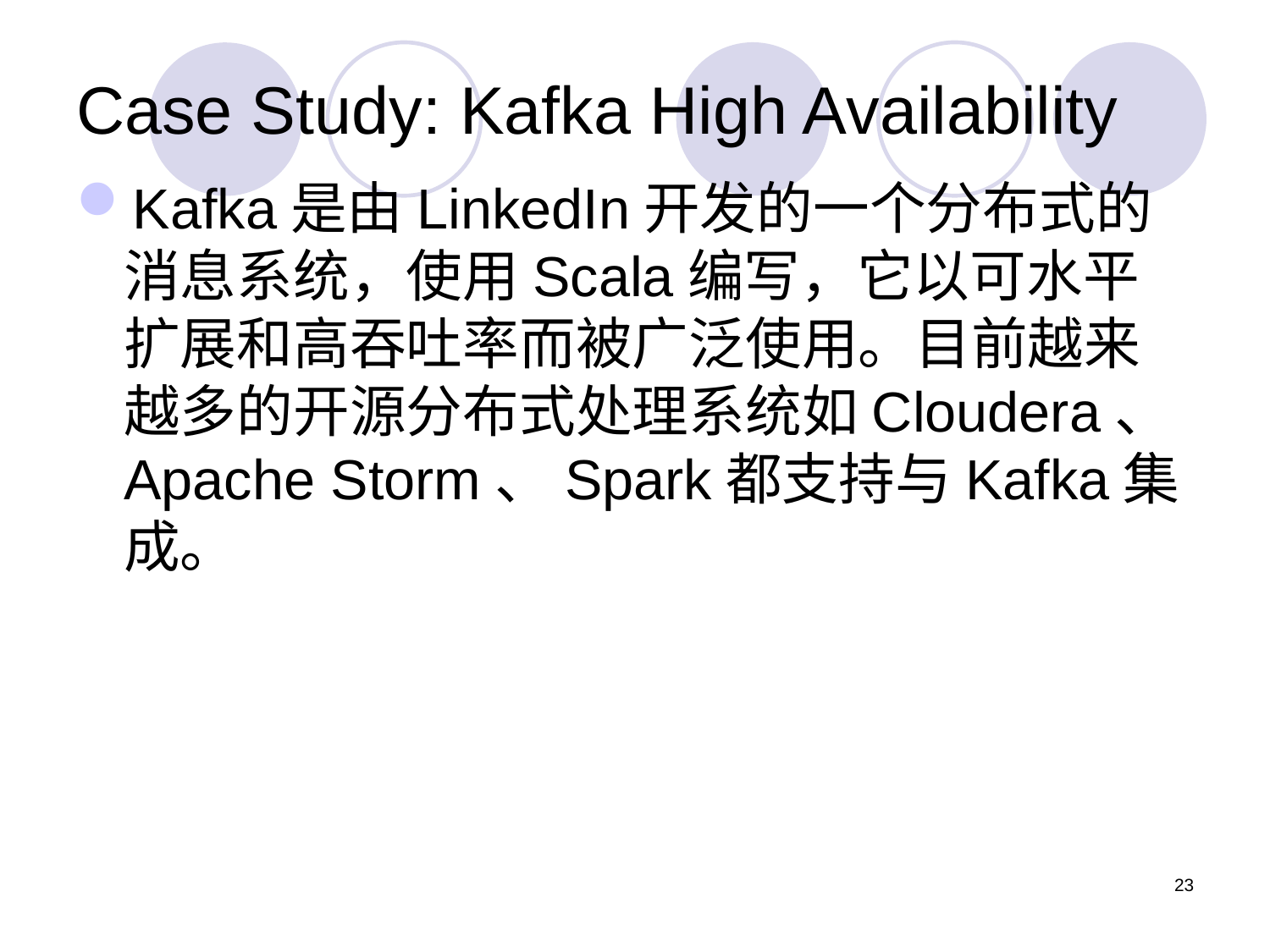

# Case Study: Kafka High Availability
Kafka是由LinkedIn开发的一个分布式的消息系统，使用Scala编写，它以可水平扩展和高吞吐率而被广泛使用。目前越来越多的开源分布式处理系统如Cloudera、Apache Storm、Spark都支持与Kafka集成。
23